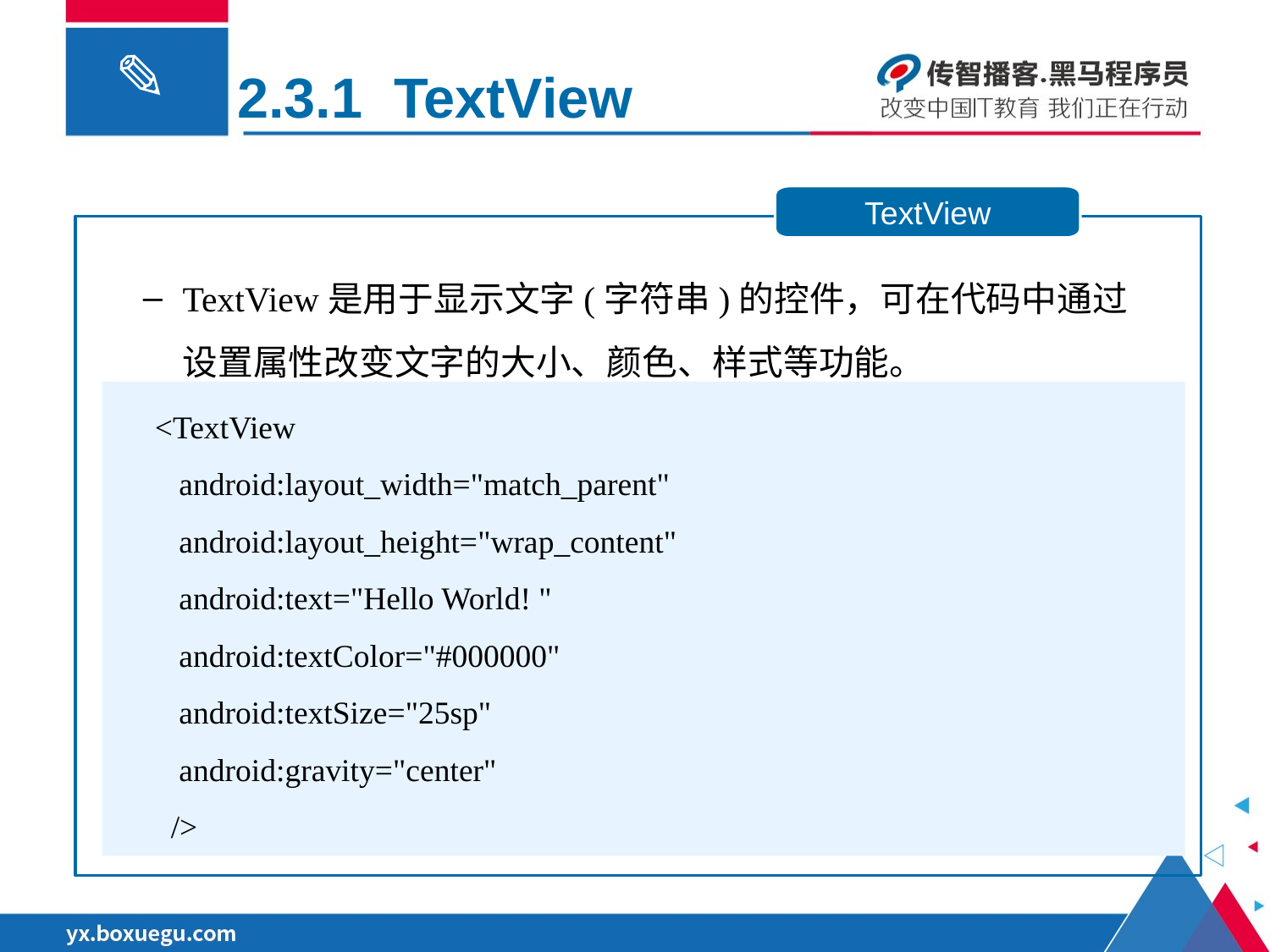

2.3.1  TextView

TextView

TextView是用于显示文字(字符串)的控件，可在代码中通过设置属性改变文字的大小、颜色、样式等功能。
     <TextView
        android:layout_width="match_parent"
        android:layout_height="wrap_content"
        android:text="Hello World! "
        android:textColor="#000000"
        android:textSize="25sp"
        android:gravity="center"
       />